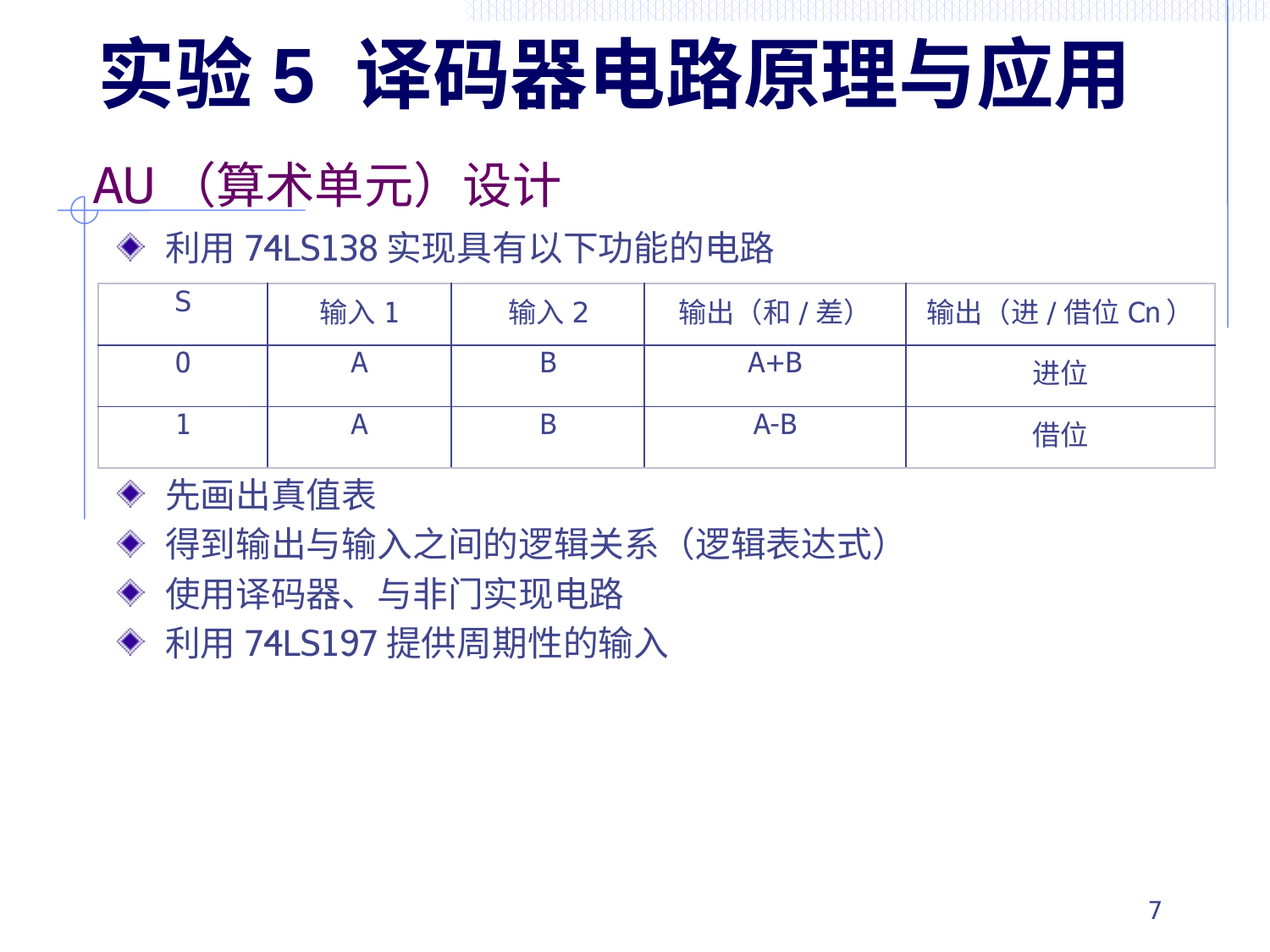

实验5 译码器电路原理与应用
# AU（算术单元）设计
利用74LS138实现具有以下功能的电路

先画出真值表
得到输出与输入之间的逻辑关系（逻辑表达式）
使用译码器、与非门实现电路
利用74LS197提供周期性的输入
| S | 输入1 | 输入2 | 输出（和/差） | 输出（进/借位Cn） |
| --- | --- | --- | --- | --- |
| 0 | A | B | A+B | 进位 |
| 1 | A | B | A-B | 借位 |
7